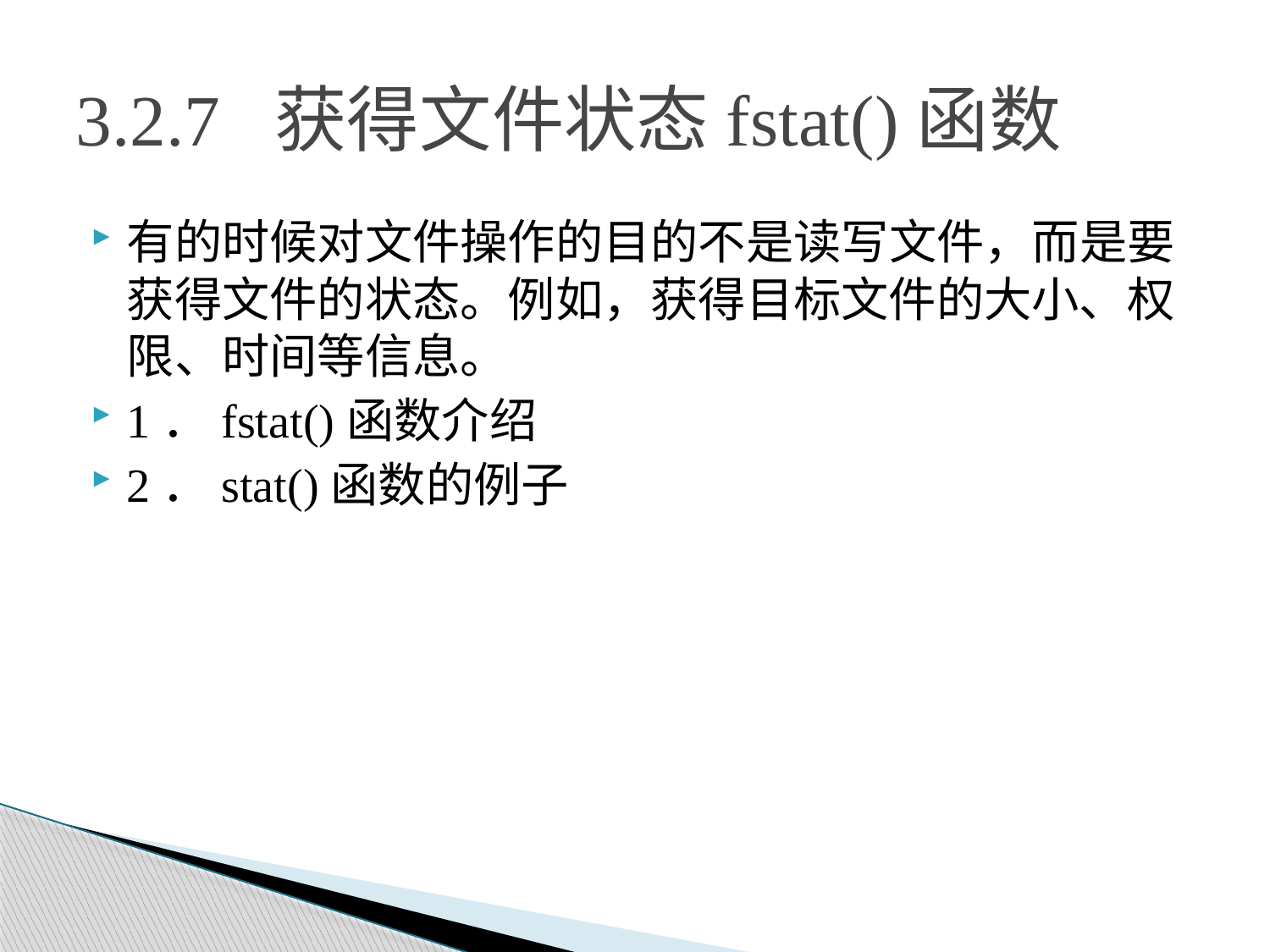

# 3.2.7  获得文件状态fstat()函数
有的时候对文件操作的目的不是读写文件，而是要获得文件的状态。例如，获得目标文件的大小、权限、时间等信息。
1．fstat()函数介绍
2．stat()函数的例子